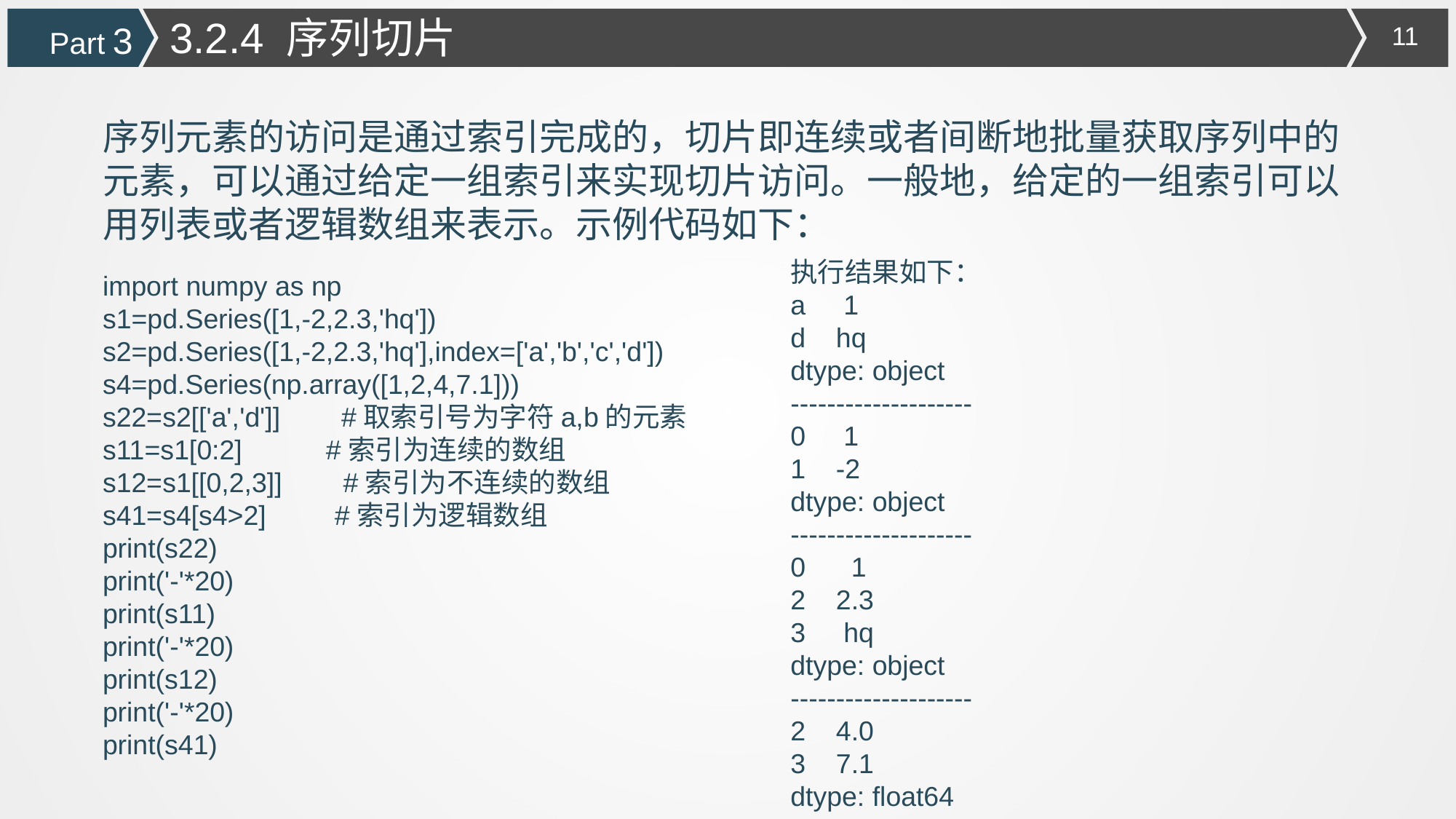

3.2.4 序列切片
Part 3
序列元素的访问是通过索引完成的，切片即连续或者间断地批量获取序列中的元素，可以通过给定一组索引来实现切片访问。一般地，给定的一组索引可以用列表或者逻辑数组来表示。示例代码如下：
执行结果如下：
a     1
d    hq
dtype: object
--------------------
0     1
1    -2
dtype: object
--------------------
0      1
2    2.3
3     hq
dtype: object
--------------------
2    4.0
3    7.1
dtype: float64
import numpy as np
s1=pd.Series([1,-2,2.3,'hq'])
s2=pd.Series([1,-2,2.3,'hq'],index=['a','b','c','d'])
s4=pd.Series(np.array([1,2,4,7.1]))
s22=s2[['a','d']]        #取索引号为字符a,b的元素
s11=s1[0:2]           #索引为连续的数组
s12=s1[[0,2,3]]        #索引为不连续的数组
s41=s4[s4>2]         #索引为逻辑数组
print(s22)
print('-'*20)
print(s11)
print('-'*20)
print(s12)
print('-'*20)
print(s41)